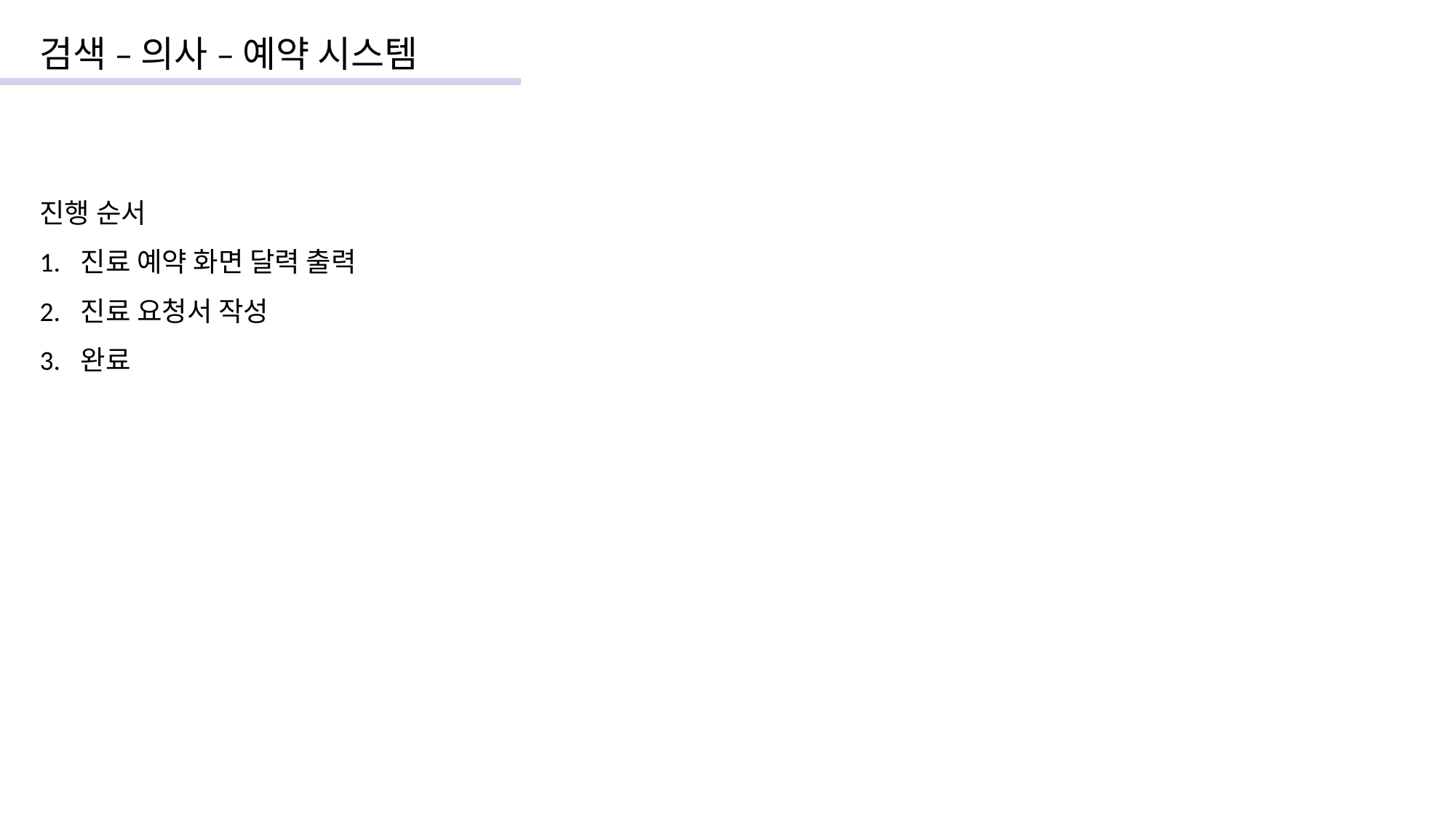

검색 – 의사 – 예약 시스템

진행 순서
진료 예약 화면 달력 출력
진료 요청서 작성
완료